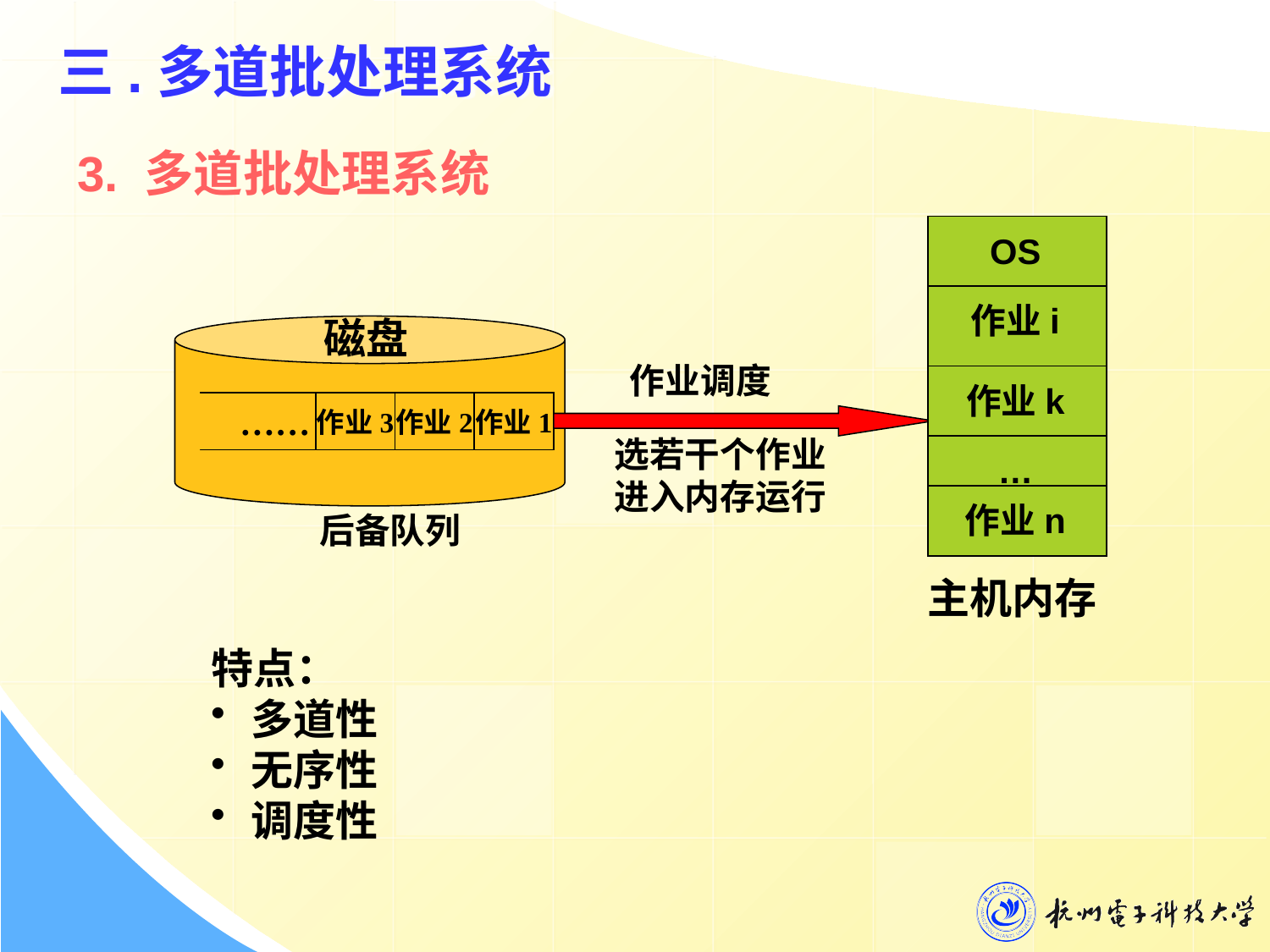

# 三.多道批处理系统
3. 多道批处理系统
OS

作业i

磁盘

作业调度
作业k

     ……
作业3
作业2
作业1

选若干个作业
进入内存运行
…

作业n

后备队列
主机内存
特点：
多道性
无序性
调度性